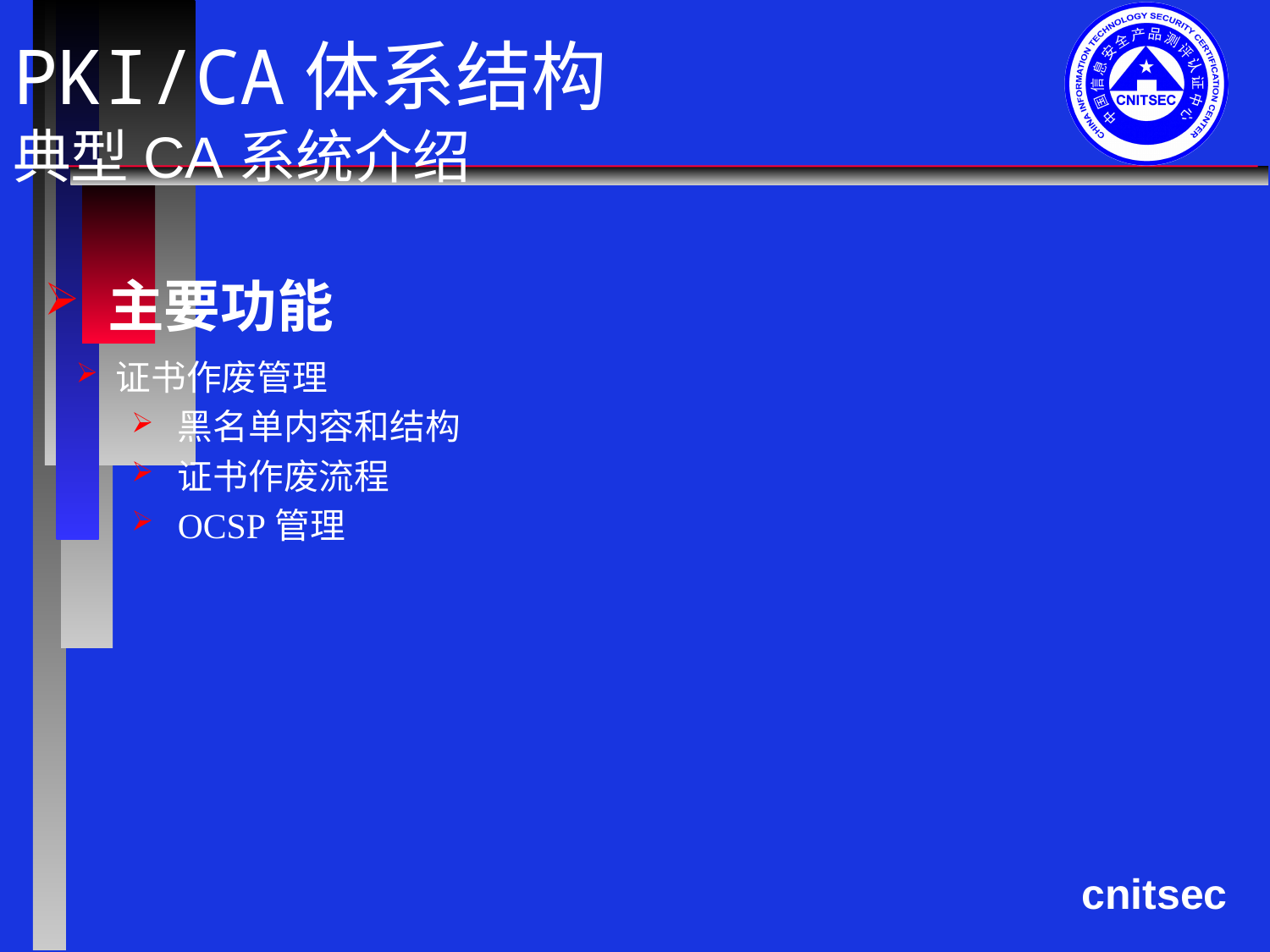

# PKI/CA体系结构 典型CA系统介绍

主要功能

证书作废管理
黑名单内容和结构
证书作废流程
OCSP管理